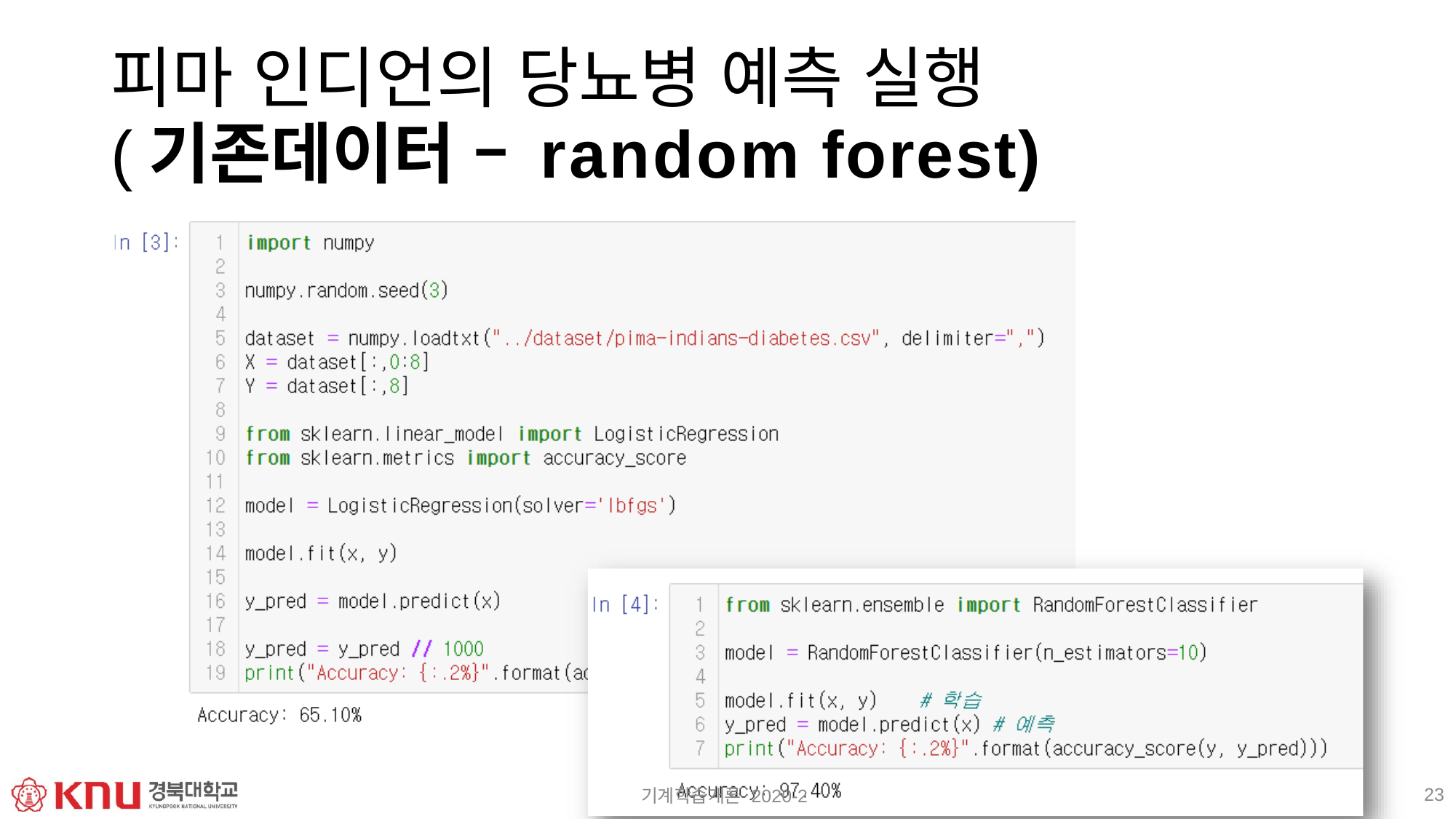

# 피마 인디언의 당뇨병 예측 실행
(기존데이터 – random forest)

23
기계학습개론 2020-2